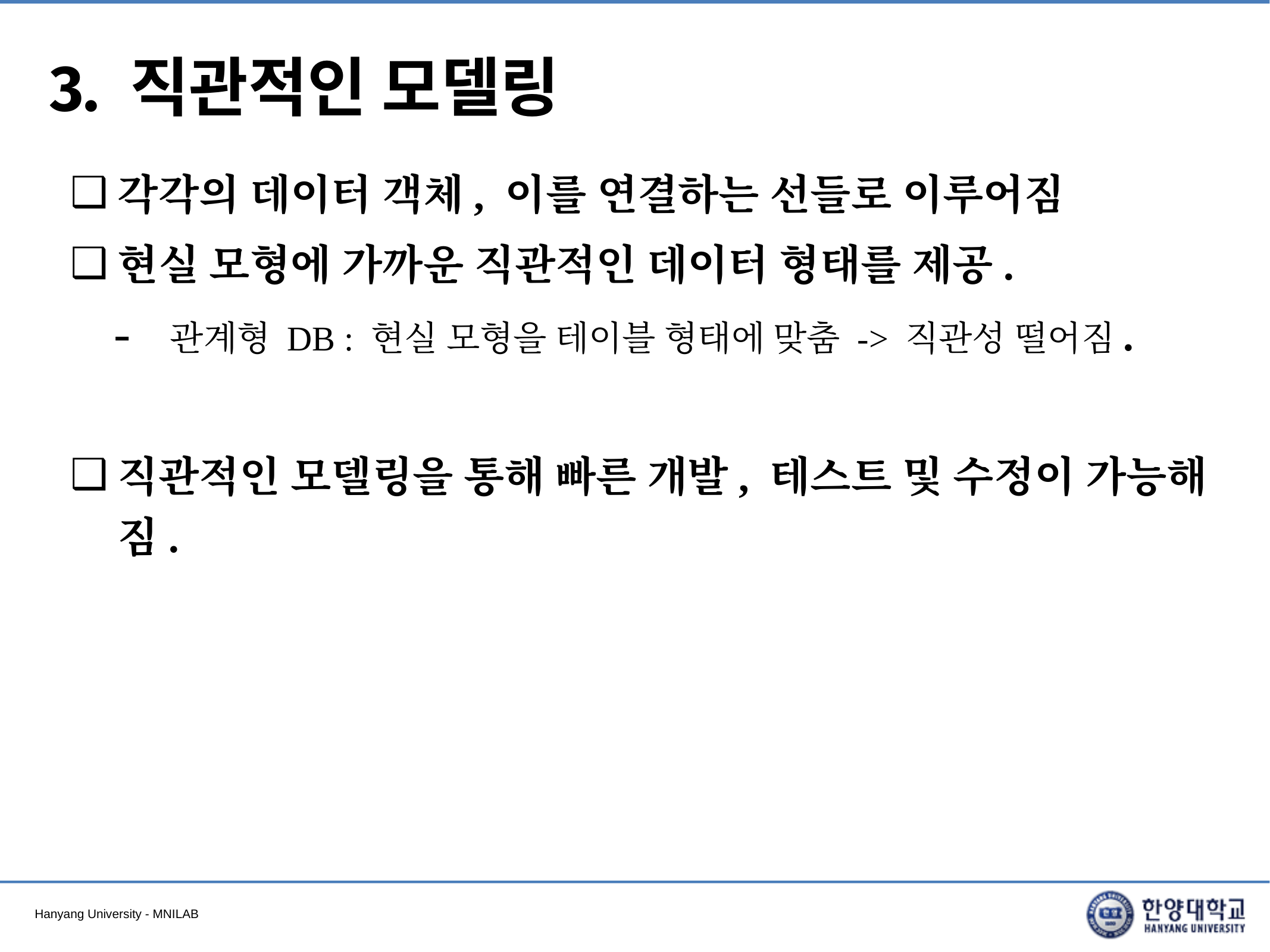

# 3. 직관적인 모델링
각각의 데이터 객체, 이를 연결하는 선들로 이루어짐
현실 모형에 가까운 직관적인 데이터 형태를 제공.
관계형 DB : 현실 모형을 테이블 형태에 맞춤 -> 직관성 떨어짐.

직관적인 모델링을 통해 빠른 개발, 테스트 및 수정이 가능해짐.